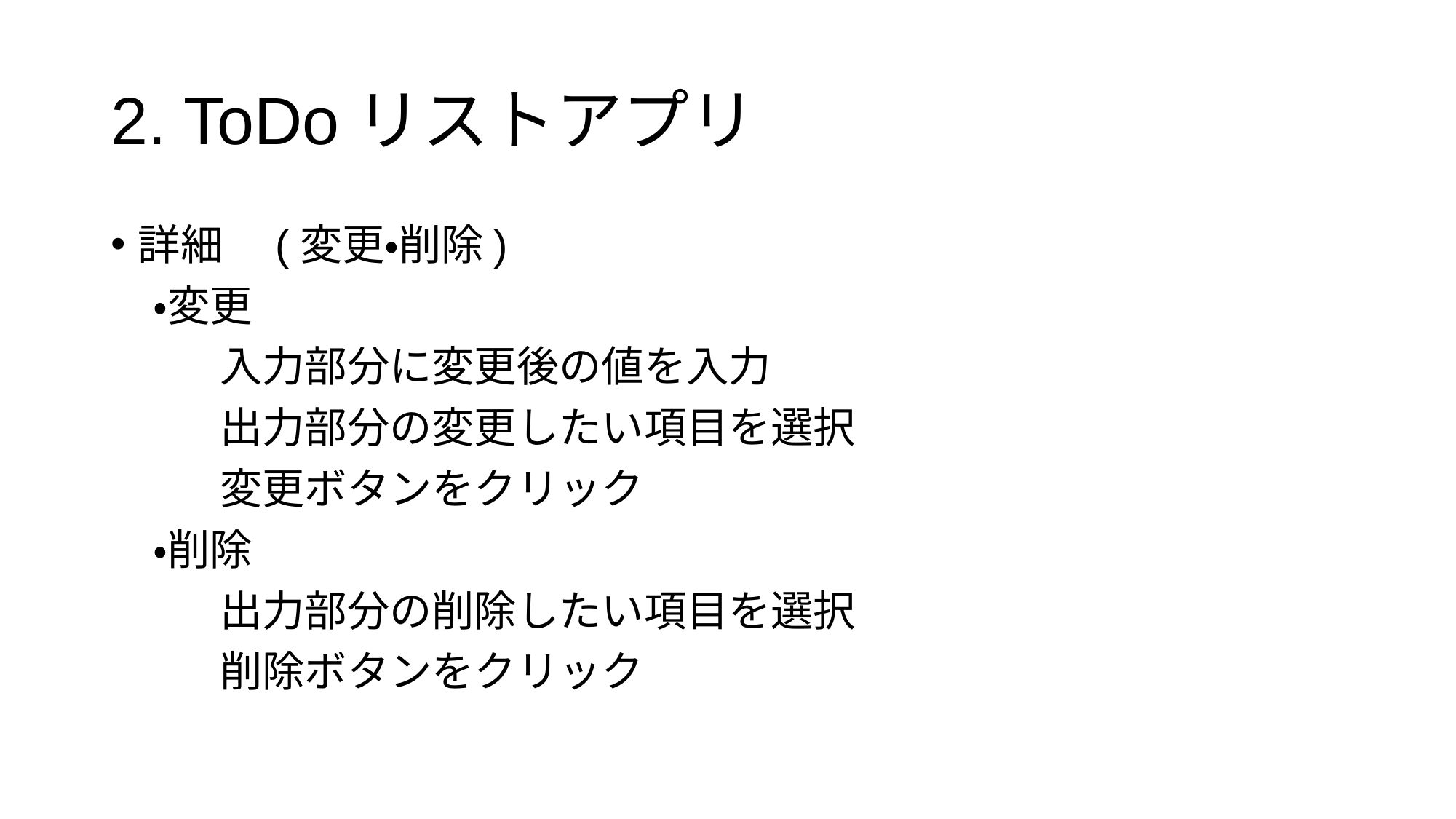

# 2. ToDoリストアプリ
詳細　(変更・削除)
　・変更
	入力部分に変更後の値を入力
	出力部分の変更したい項目を選択
	変更ボタンをクリック
　・削除
	出力部分の削除したい項目を選択
	削除ボタンをクリック